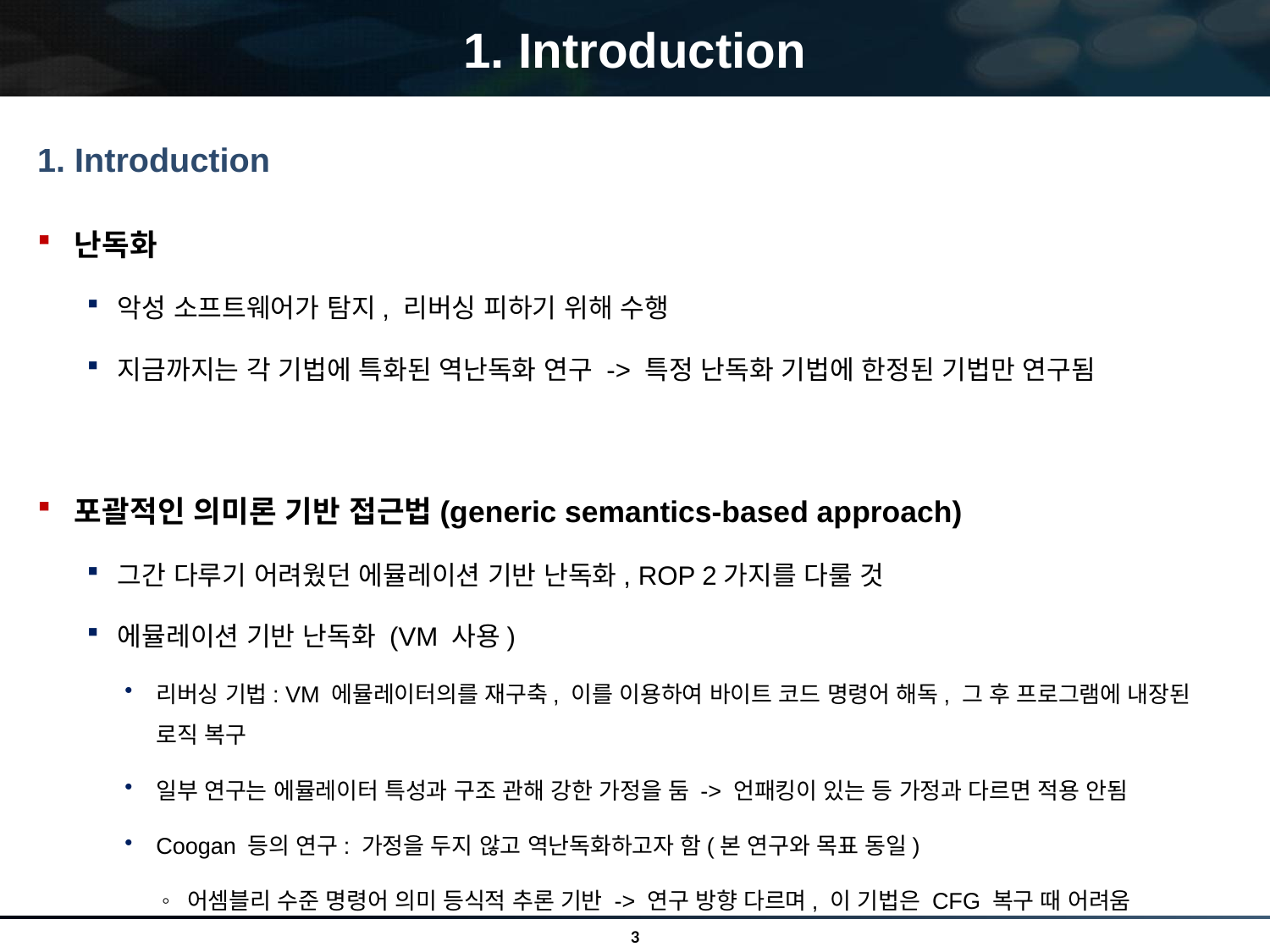

# 1. Introduction
1. Introduction
난독화
악성 소프트웨어가 탐지, 리버싱 피하기 위해 수행
지금까지는 각 기법에 특화된 역난독화 연구 -> 특정 난독화 기법에 한정된 기법만 연구됨

포괄적인 의미론 기반 접근법(generic semantics-based approach)
그간 다루기 어려웠던 에뮬레이션 기반 난독화, ROP 2가지를 다룰 것
에뮬레이션 기반 난독화 (VM 사용)
리버싱 기법: VM 에뮬레이터의를 재구축, 이를 이용하여 바이트 코드 명령어 해독, 그 후 프로그램에 내장된 로직 복구
일부 연구는 에뮬레이터 특성과 구조 관해 강한 가정을 둠 -> 언패킹이 있는 등 가정과 다르면 적용 안됨
Coogan 등의 연구: 가정을 두지 않고 역난독화하고자 함(본 연구와 목표 동일)
어셈블리 수준 명령어 의미 등식적 추론 기반 -> 연구 방향 다르며, 이 기법은 CFG 복구 때 어려움